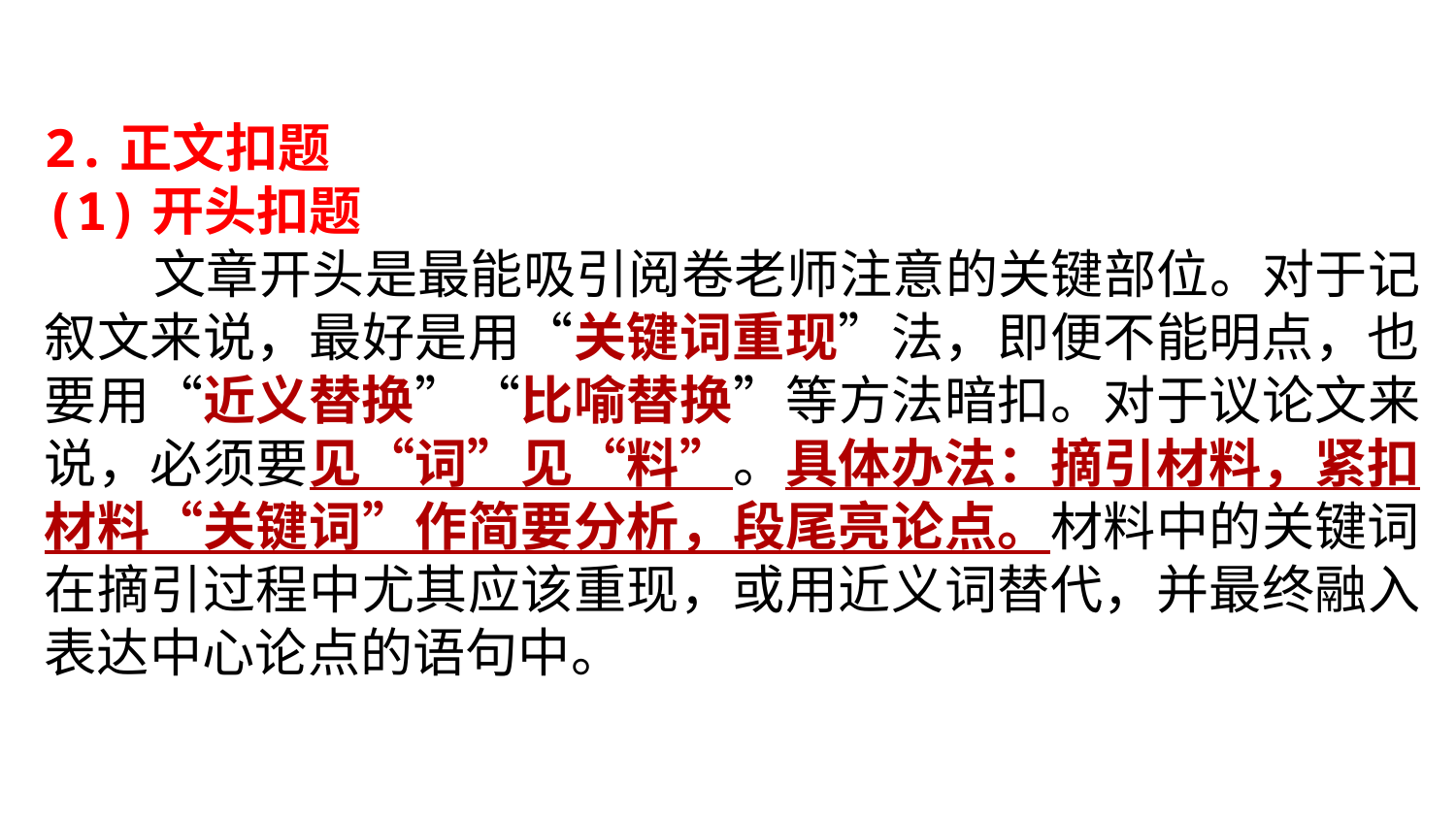

2.正文扣题
(1)开头扣题
        文章开头是最能吸引阅卷老师注意的关键部位。对于记叙文来说，最好是用“关键词重现”法，即便不能明点，也要用“近义替换”“比喻替换”等方法暗扣。对于议论文来说，必须要见“词”见“料”。具体办法：摘引材料，紧扣材料“关键词”作简要分析，段尾亮论点。材料中的关键词在摘引过程中尤其应该重现，或用近义词替代，并最终融入表达中心论点的语句中。